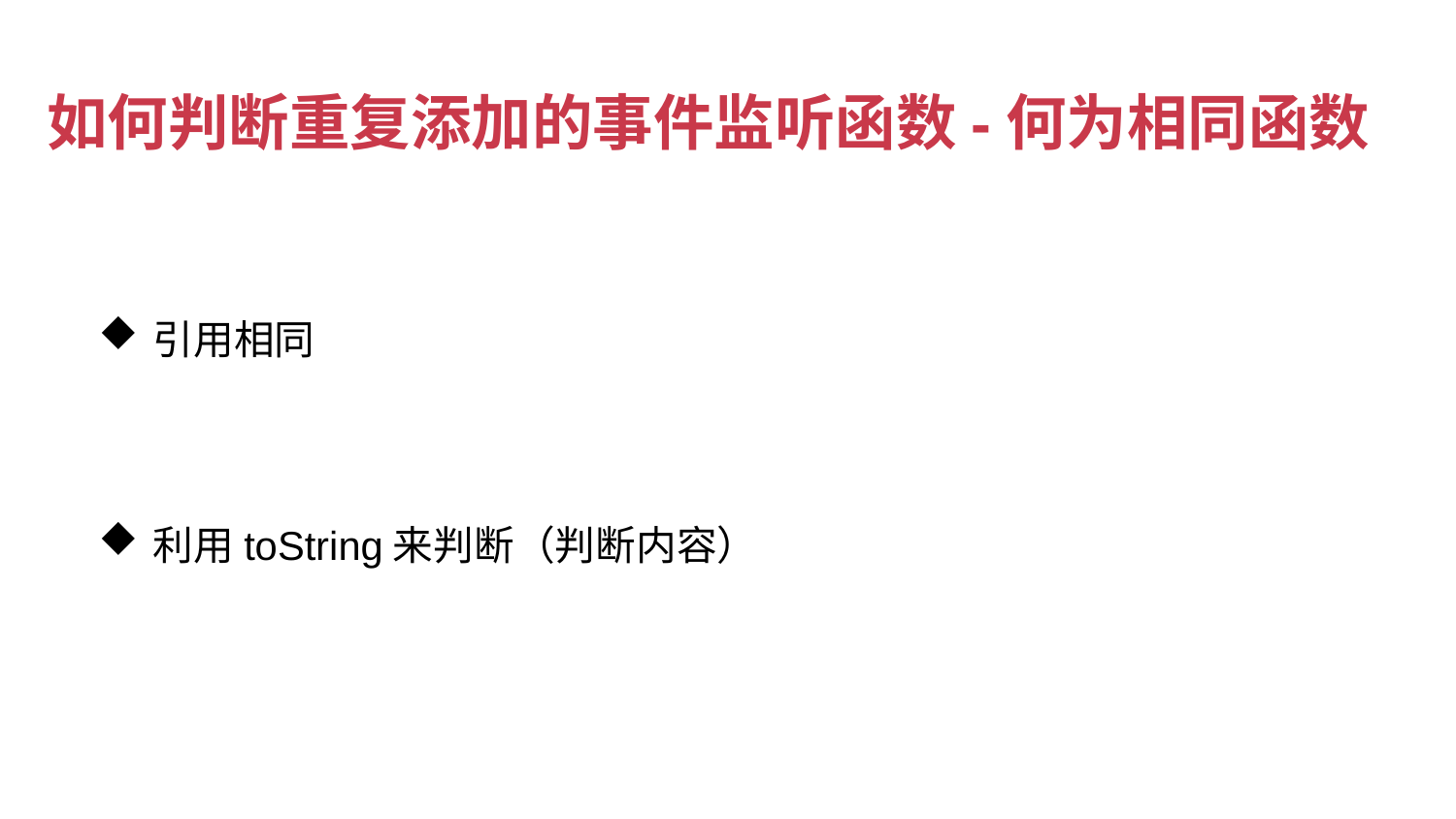

如何判断重复添加的事件监听函数-何为相同函数
引用相同
利用toString来判断（判断内容）